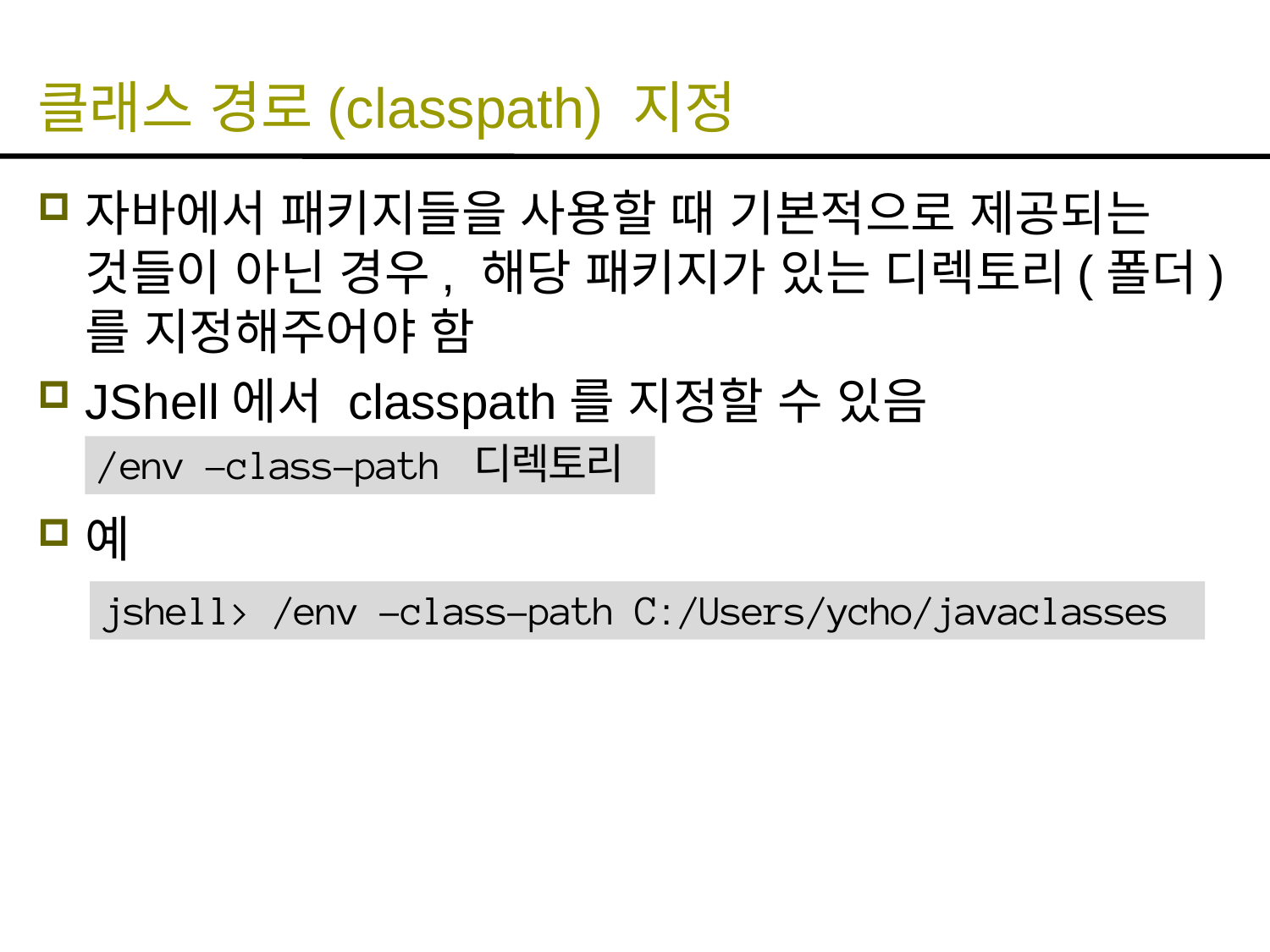

# 클래스 경로(classpath) 지정
자바에서 패키지들을 사용할 때 기본적으로 제공되는 것들이 아닌 경우, 해당 패키지가 있는 디렉토리(폴더)를 지정해주어야 함
JShell에서 classpath를 지정할 수 있음

예
/env –class-path 디렉토리
jshell> /env -class-path C:/Users/ycho/javaclasses